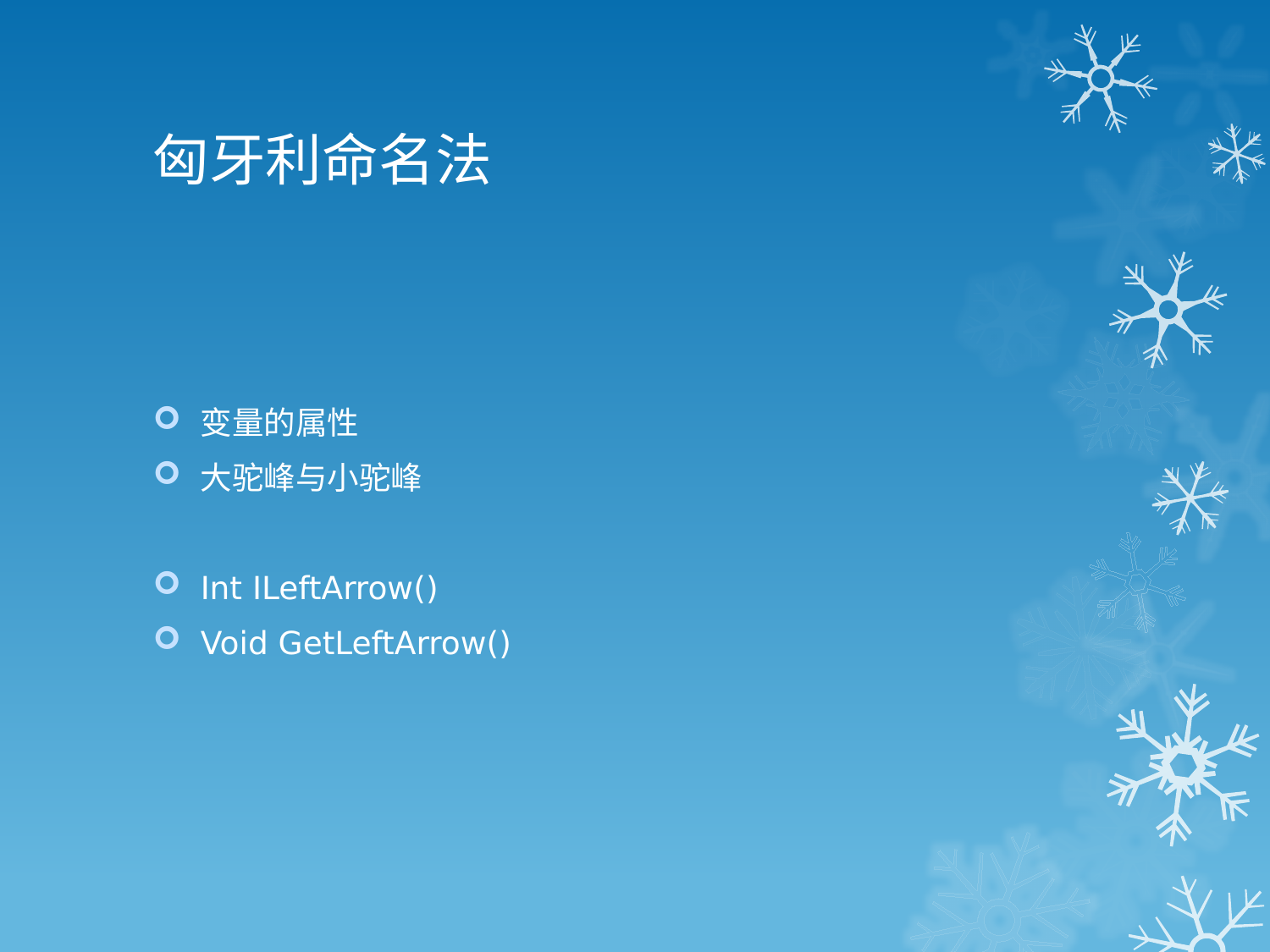

# 匈牙利命名法
变量的属性
大驼峰与小驼峰

Int ILeftArrow()
Void GetLeftArrow()